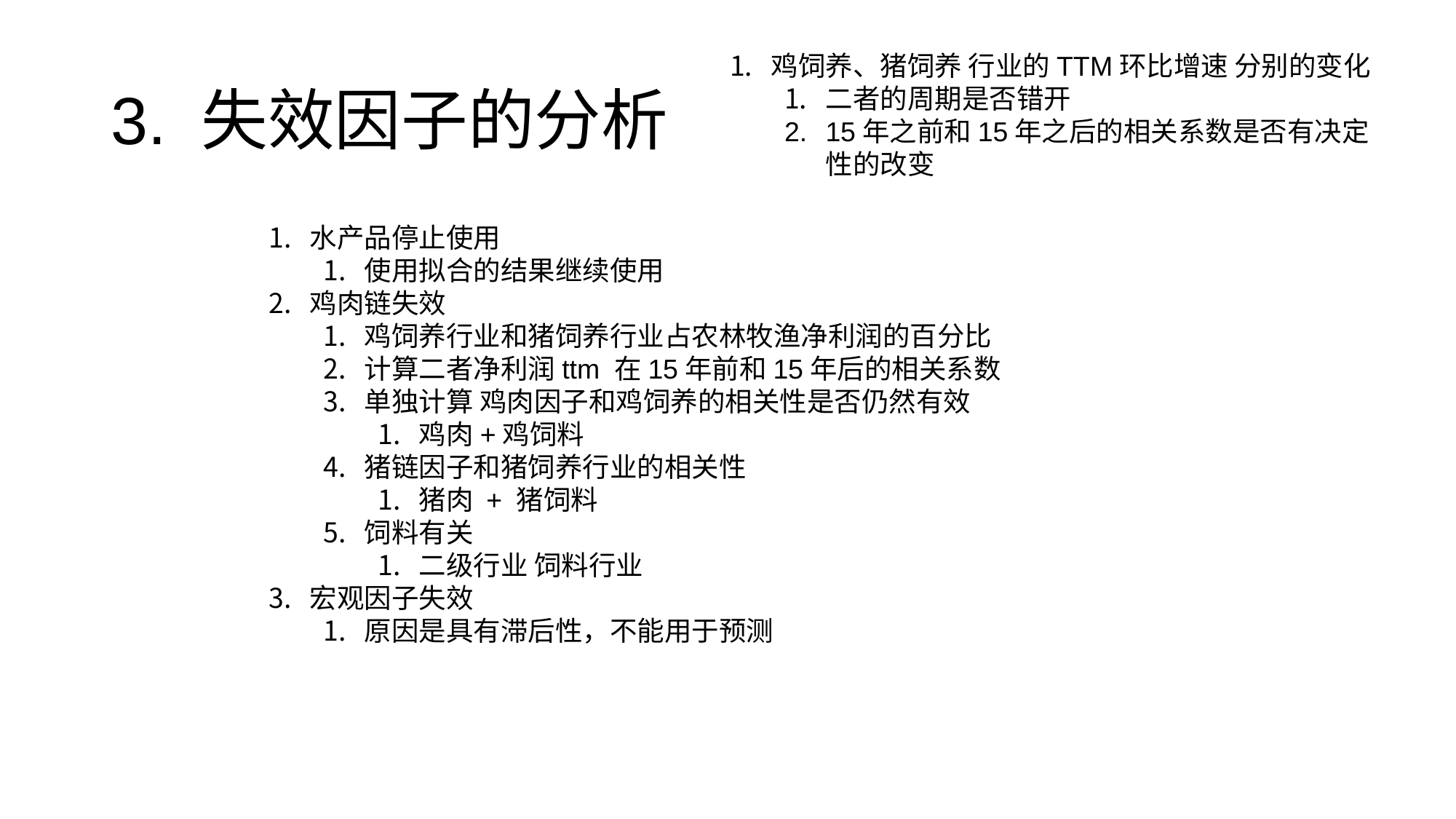

# 3. 失效因子的分析
鸡饲养、猪饲养 行业的TTM环比增速 分别的变化
二者的周期是否错开
15年之前和15年之后的相关系数是否有决定性的改变
水产品停止使用
使用拟合的结果继续使用
鸡肉链失效
鸡饲养行业和猪饲养行业占农林牧渔净利润的百分比
计算二者净利润ttm 在15年前和15年后的相关系数
单独计算 鸡肉因子和鸡饲养的相关性是否仍然有效
鸡肉+鸡饲料
猪链因子和猪饲养行业的相关性
猪肉 + 猪饲料
饲料有关
二级行业 饲料行业
宏观因子失效
原因是具有滞后性，不能用于预测